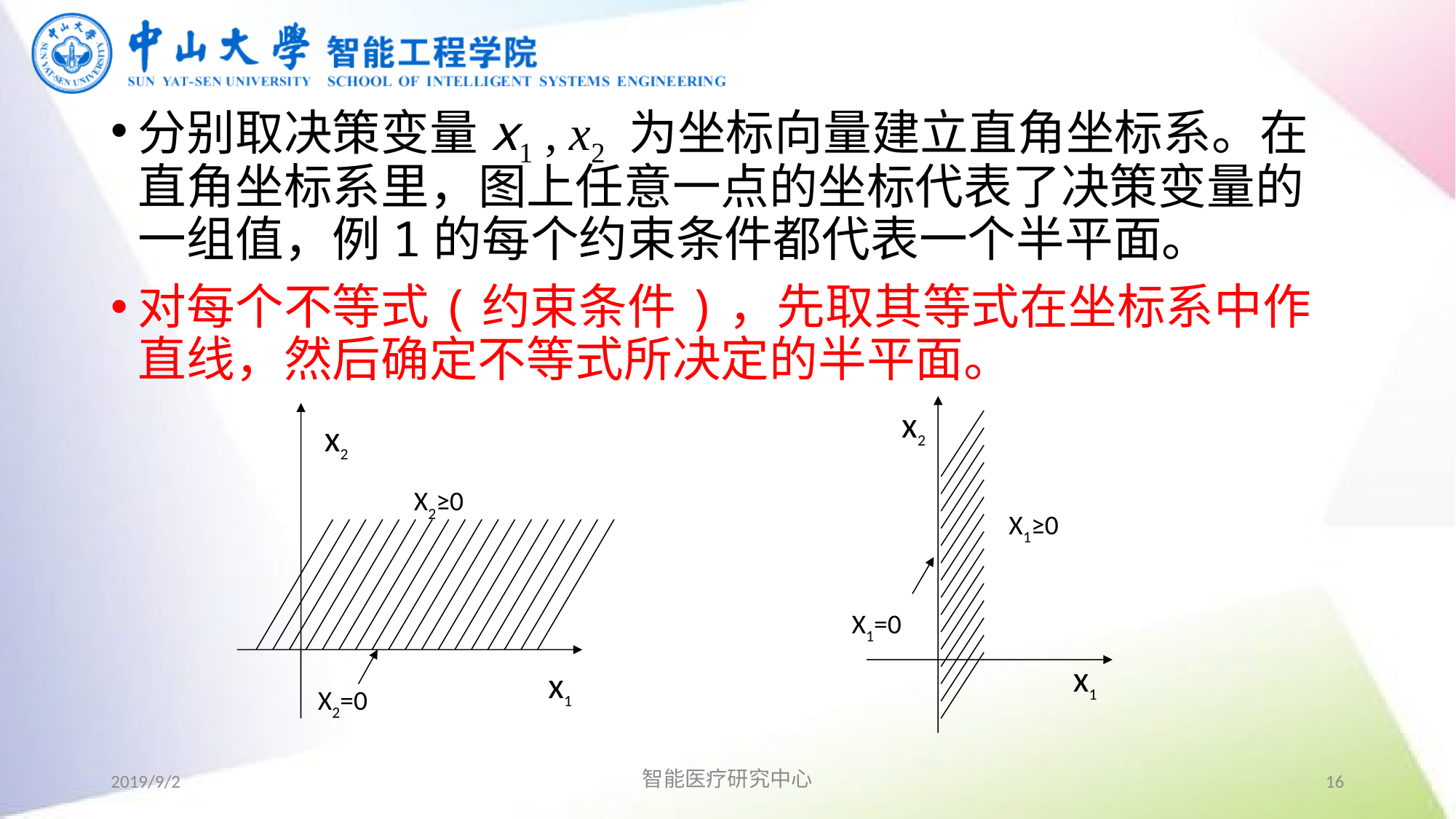

分别取决策变量x1 , x2 为坐标向量建立直角坐标系。在直角坐标系里，图上任意一点的坐标代表了决策变量的一组值，例1的每个约束条件都代表一个半平面。
对每个不等式(约束条件)，先取其等式在坐标系中作直线，然后确定不等式所决定的半平面。
x2

X1≥0

X1=0

x1

x2
X2≥0

x1
X2=0
2019/9/2
智能医疗研究中心
16